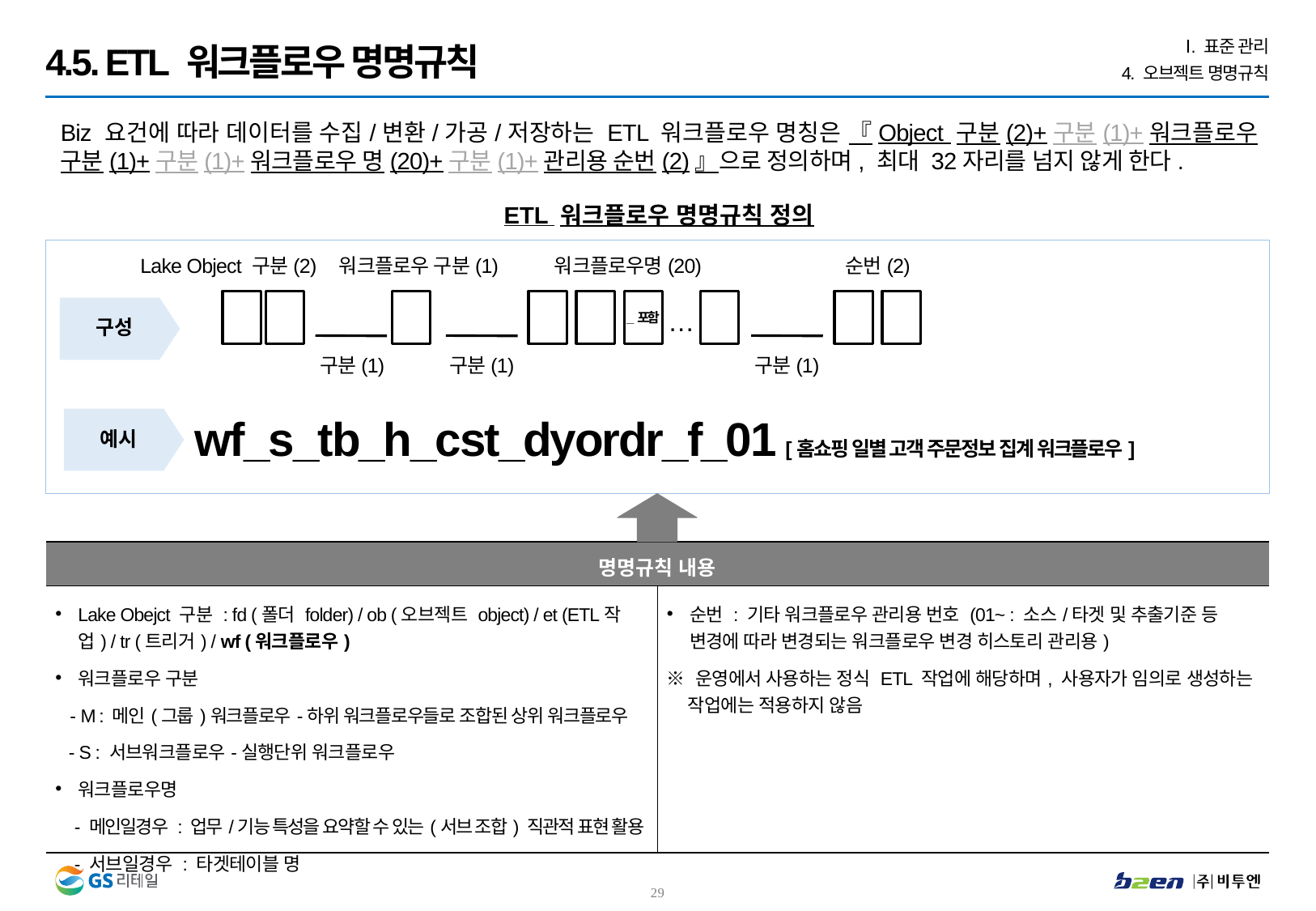

Ⅰ. 표준 관리
4. 오브젝트 명명규칙
4.5. ETL 워크플로우 명명규칙
Biz 요건에 따라 데이터를 수집/변환/가공/저장하는 ETL 워크플로우 명칭은 『Object 구분(2)+구분(1)+워크플로우 구분(1)+구분(1)+워크플로우 명(20)+구분(1)+관리용 순번(2)』으로 정의하며, 최대 32자리를 넘지 않게 한다.
ETL 워크플로우 명명규칙 정의

Lake Object 구분(2)
워크플로우 구분(1)
워크플로우명(20)
순번(2)

_포함

구성
…
구분(1)
구분(1)
구분(1)
wf_s_tb_h_cst_dyordr_f_01 [홈쇼핑 일별 고객 주문정보 집계 워크플로우]
예시

| 명명규칙 내용 |  |
| --- | --- |
| Lake Obejct 구분 : fd (폴더 folder) / ob (오브젝트 object) / et (ETL작업) / tr (트리거) / wf (워크플로우) 워크플로우 구분 - M : 메인(그룹)워크플로우-하위 워크플로우들로 조합된 상위 워크플로우 - S : 서브워크플로우-실행단위 워크플로우 워크플로우명 - 메인일경우 : 업무/기능 특성을 요약할 수 있는(서브 조합) 직관적 표현 활용 - 서브일경우 : 타겟테이블 명 | 순번 : 기타 워크플로우 관리용 번호 (01~ : 소스/타겟 및 추출기준 등 변경에 따라 변경되는 워크플로우 변경 히스토리 관리용) ※ 운영에서 사용하는 정식 ETL 작업에 해당하며, 사용자가 임의로 생성하는 작업에는 적용하지 않음 |
29